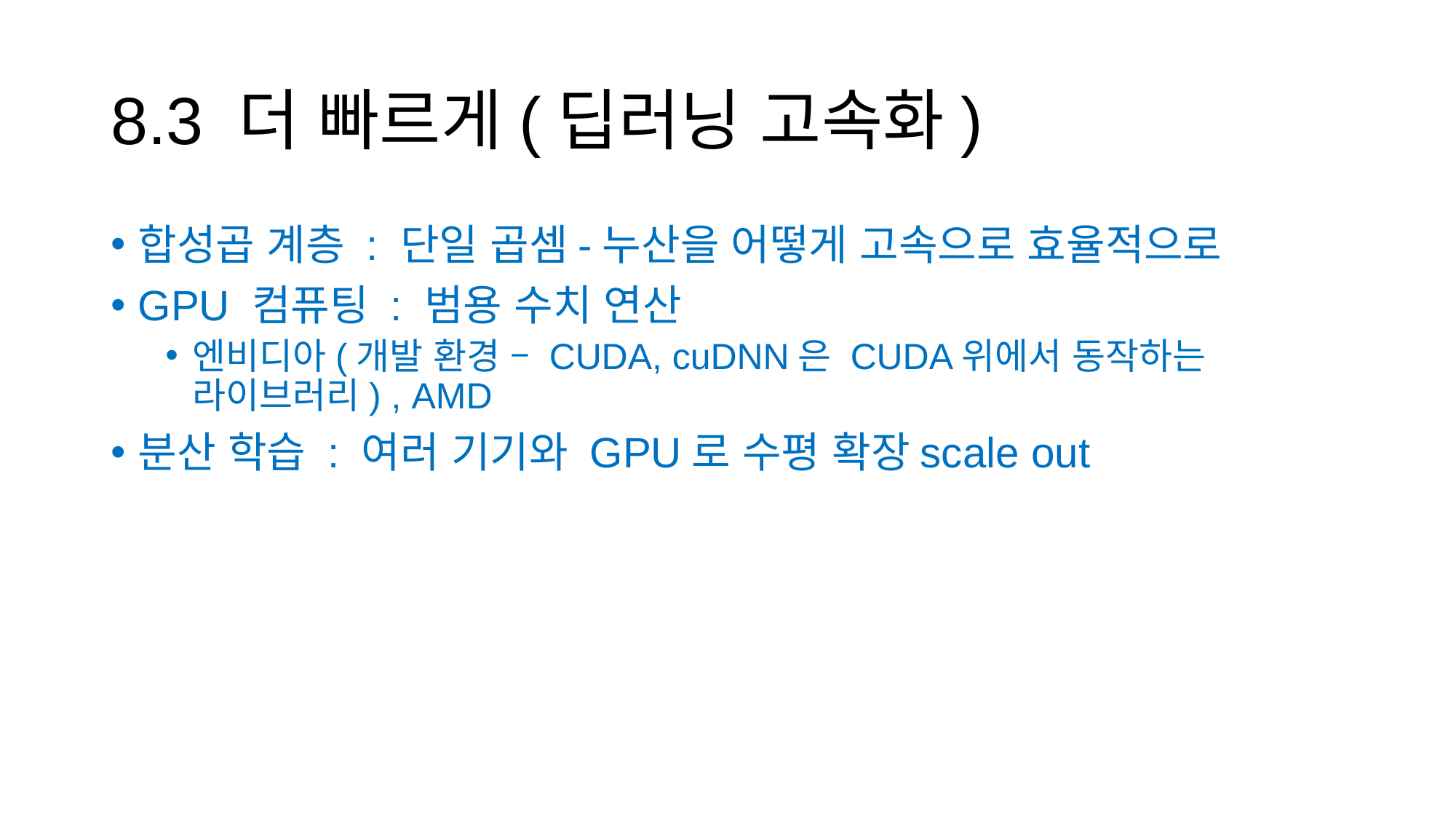

# 8.3 더 빠르게(딥러닝 고속화)
합성곱 계층 : 단일 곱셈-누산을 어떻게 고속으로 효율적으로
GPU 컴퓨팅 : 범용 수치 연산
엔비디아(개발 환경 – CUDA, cuDNN은 CUDA위에서 동작하는 라이브러리) , AMD
분산 학습 : 여러 기기와 GPU로 수평 확장scale out